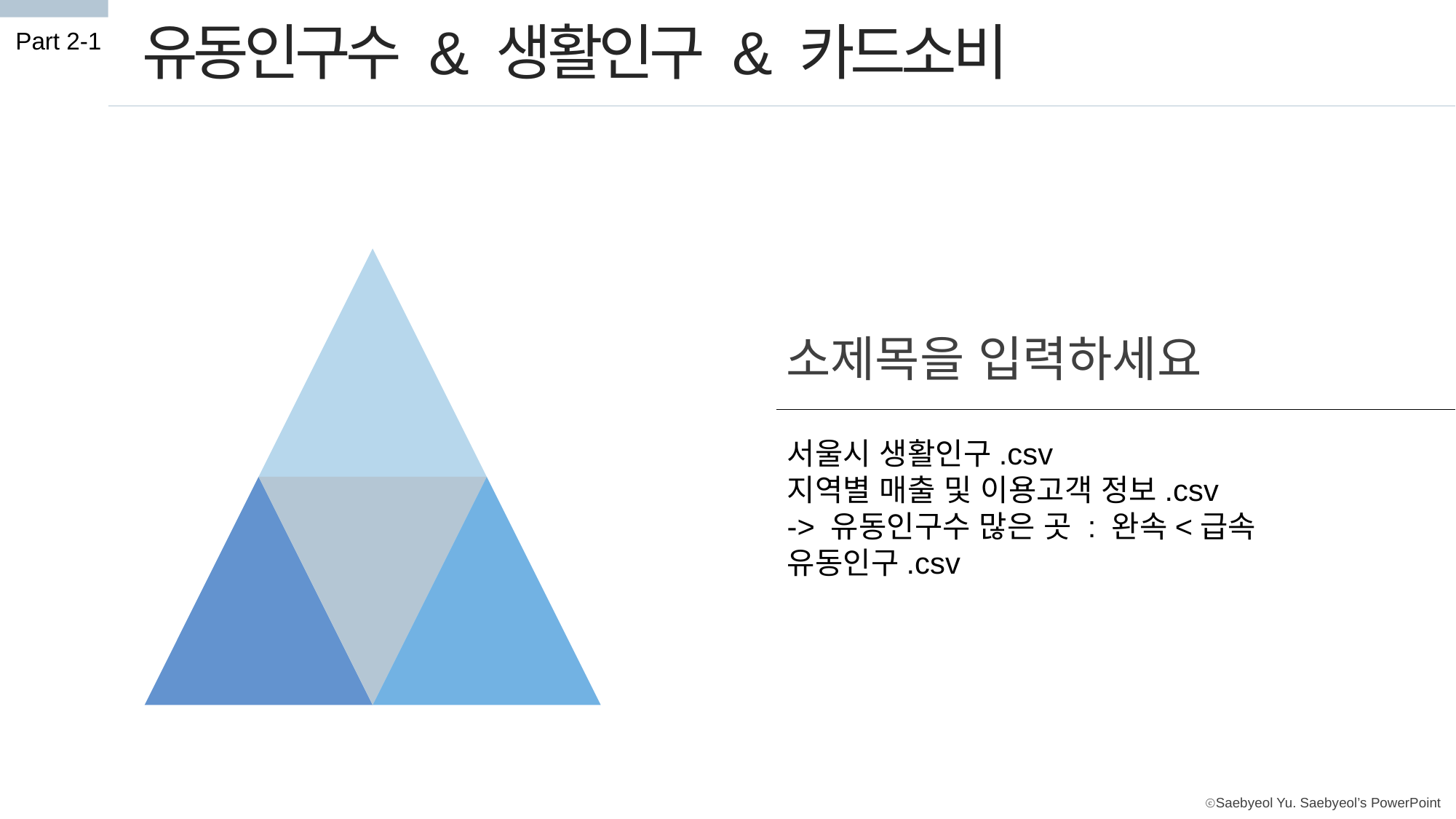

유동인구수 & 생활인구 & 카드소비
제목을 입력하세요
Part 3,
Part 2-1
Lorem Ipsum is simply dummy text of the printing and typesetting industry.

소제목을 입력하세요
서울시 생활인구.csv
지역별 매출 및 이용고객 정보.csv
-> 유동인구수 많은 곳 : 완속<급속
유동인구.csv